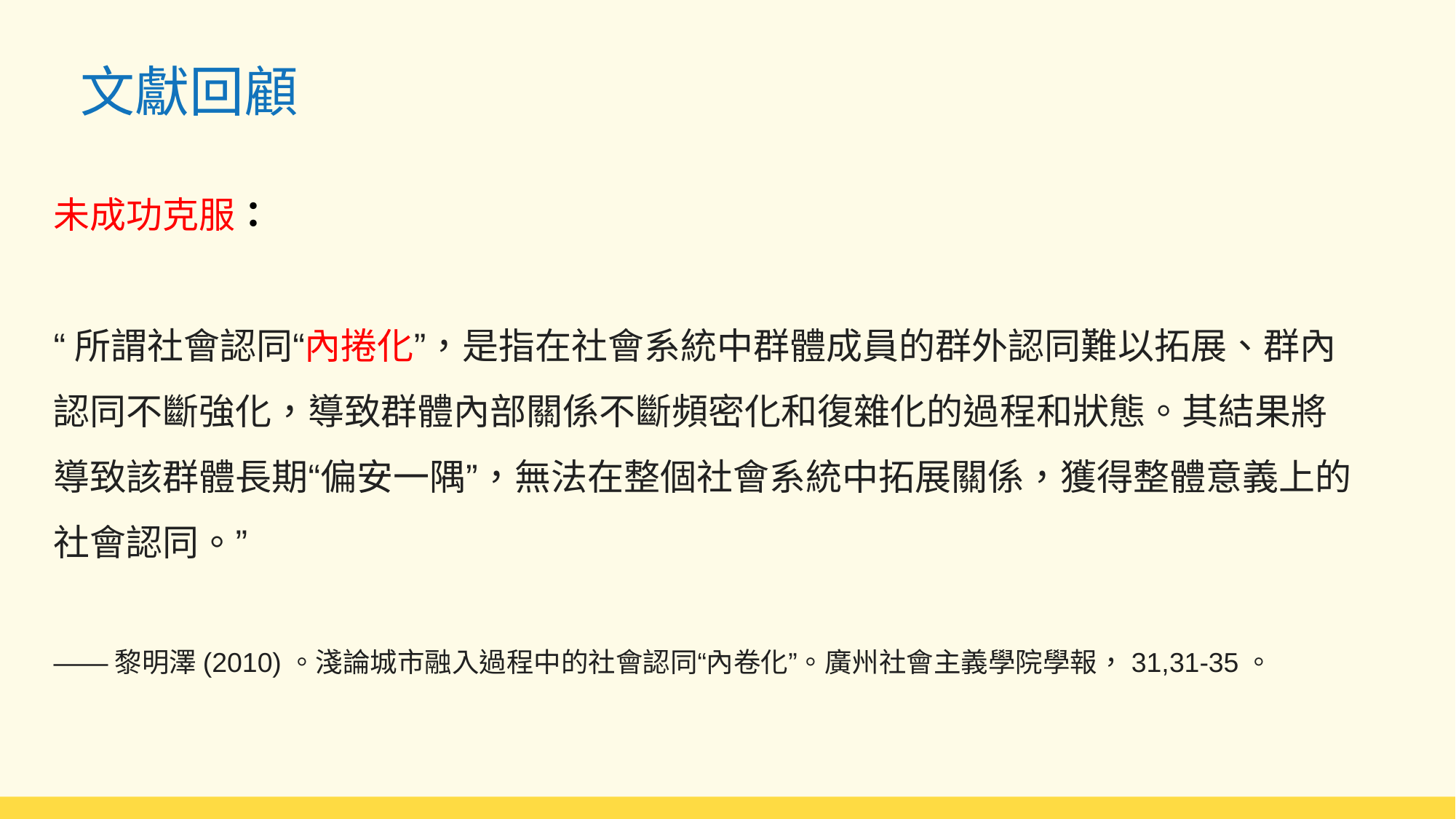

文獻回顧

未成功克服：

“所謂社會認同“內捲化”，是指在社會系統中群體成員的群外認同難以拓展、群內認同不斷強化，導致群體內部關係不斷頻密化和復雜化的過程和狀態。其結果將導致該群體長期“偏安一隅”，無法在整個社會系統中拓展關係，獲得整體意義上的社會認同。”

——黎明澤(2010)。淺論城市融入過程中的社會認同“內卷化”。廣州社會主義學院學報，31,31-35。